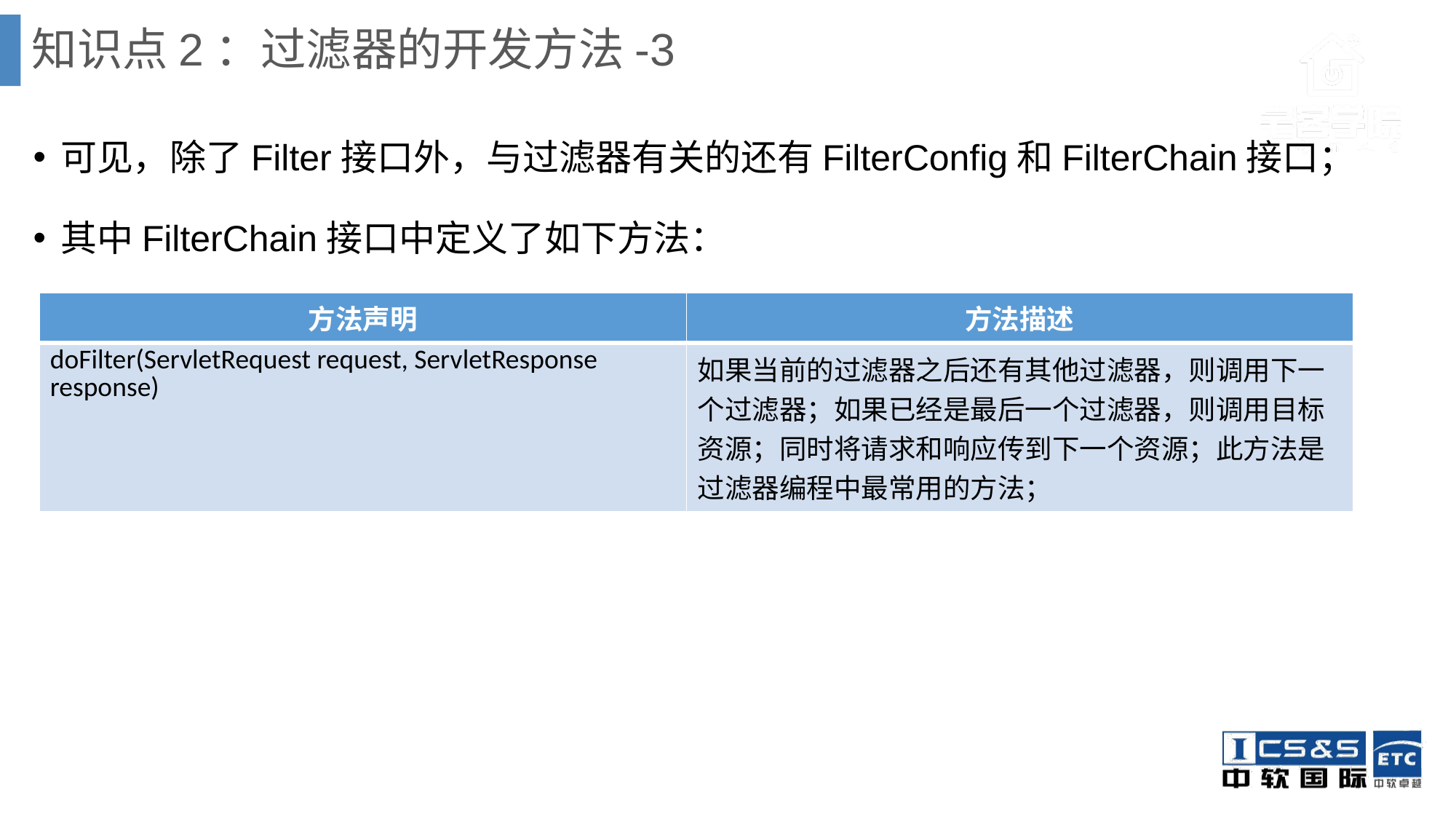

# 知识点2：过滤器的开发方法-3
可见，除了Filter接口外，与过滤器有关的还有FilterConfig和FilterChain接口；
其中FilterChain接口中定义了如下方法：

| 方法声明 | 方法描述 |
| --- | --- |
| doFilter(ServletRequest request, ServletResponse response) | 如果当前的过滤器之后还有其他过滤器，则调用下一个过滤器；如果已经是最后一个过滤器，则调用目标资源；同时将请求和响应传到下一个资源；此方法是过滤器编程中最常用的方法； |